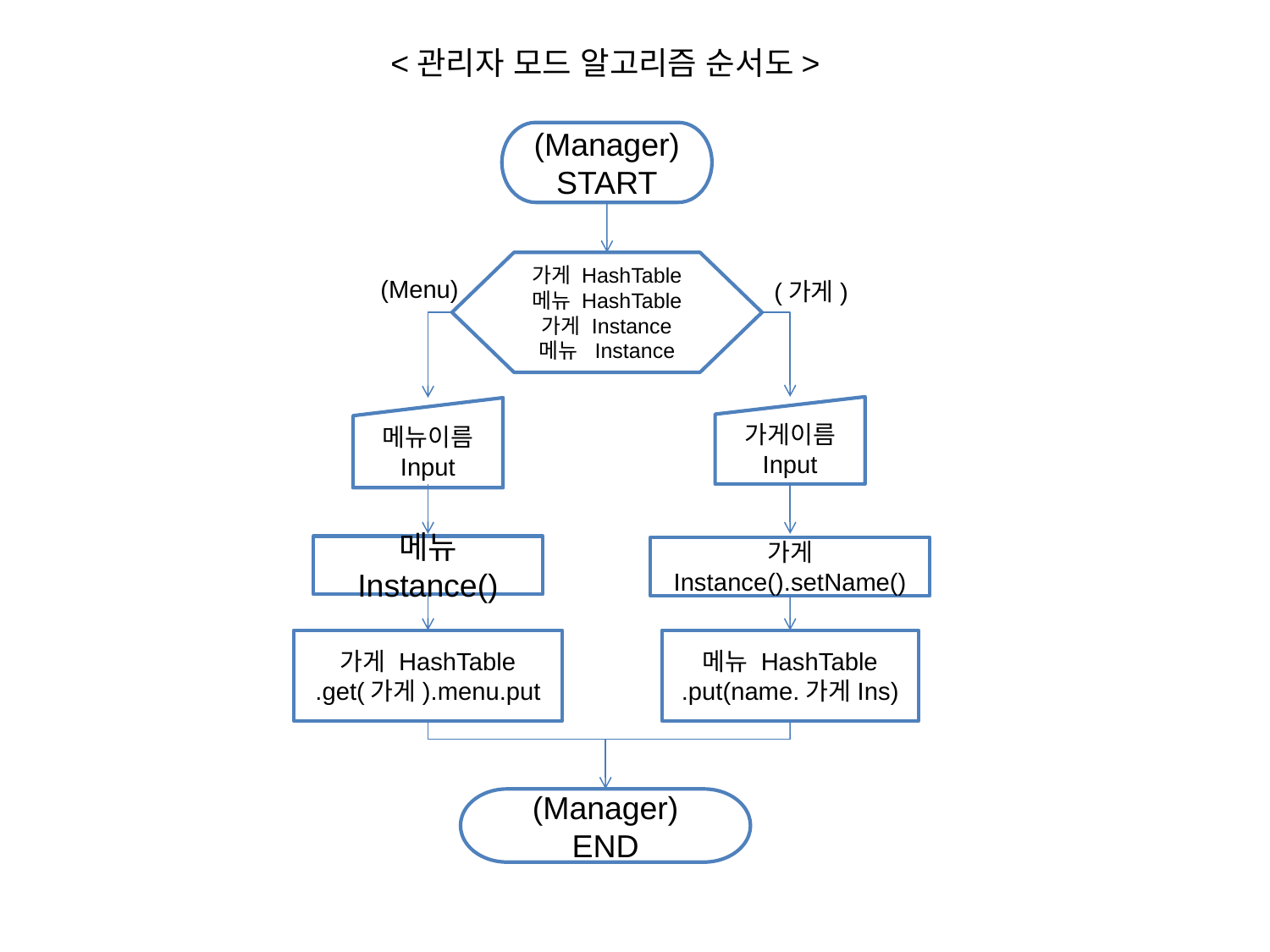

<관리자 모드 알고리즘 순서도>
(Manager)
START

가게 HashTable
메뉴 HashTable
가게 Instance
메뉴  Instance

(Menu)
(가게)
가게이름
Input
메뉴이름
Input
메뉴 Instance()
가게 Instance().setName()
가게 HashTable
.get(가게).menu.put
메뉴 HashTable
.put(name.가게Ins)
(Manager)
END